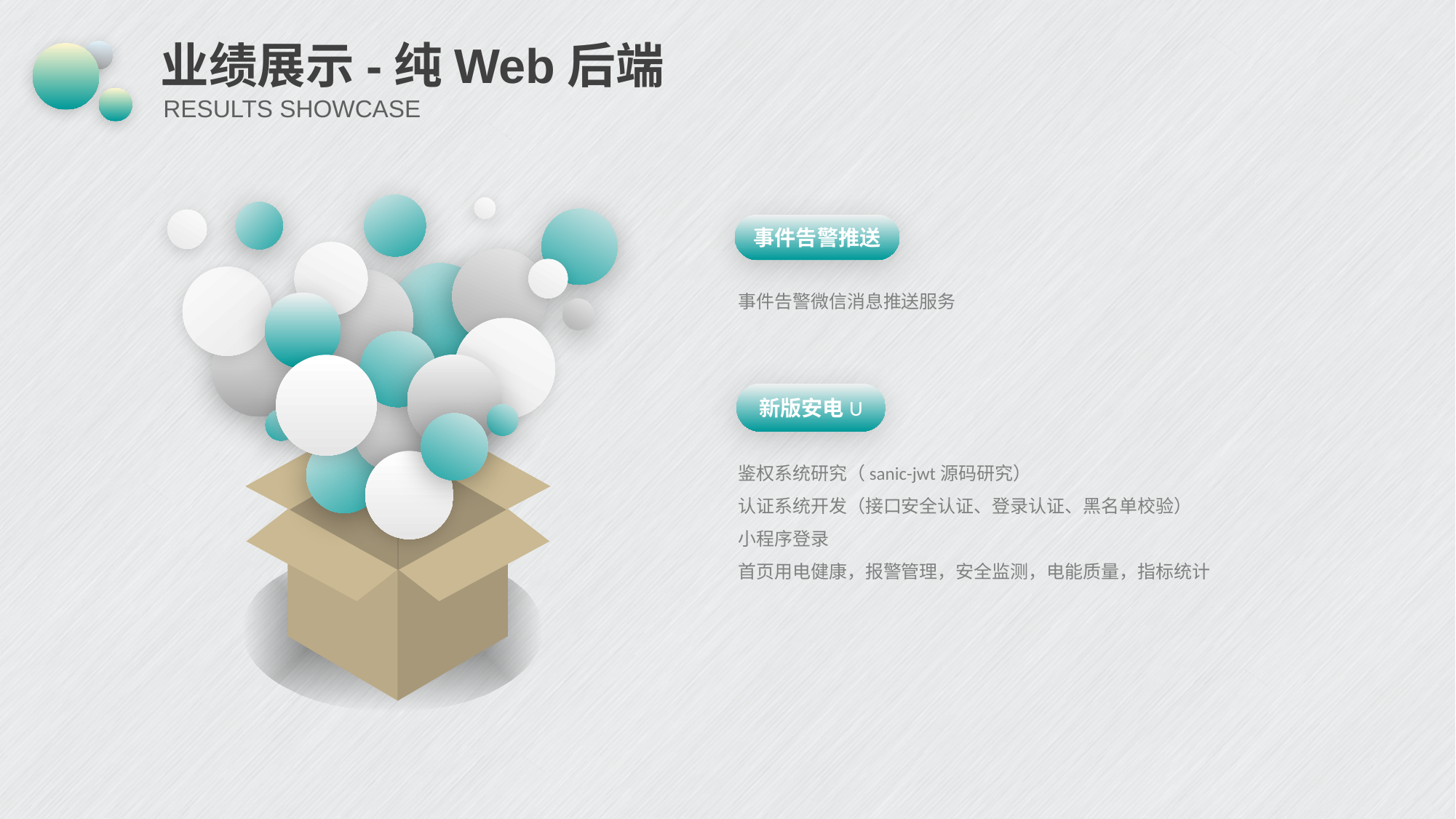

# 业绩展示-纯Web后端
RESULTS SHOWCASE

事件告警推送
事件告警微信消息推送服务
新版安电U

鉴权系统研究（sanic-jwt源码研究）
认证系统开发（接口安全认证、登录认证、黑名单校验）
小程序登录
首页用电健康，报警管理，安全监测，电能质量，指标统计